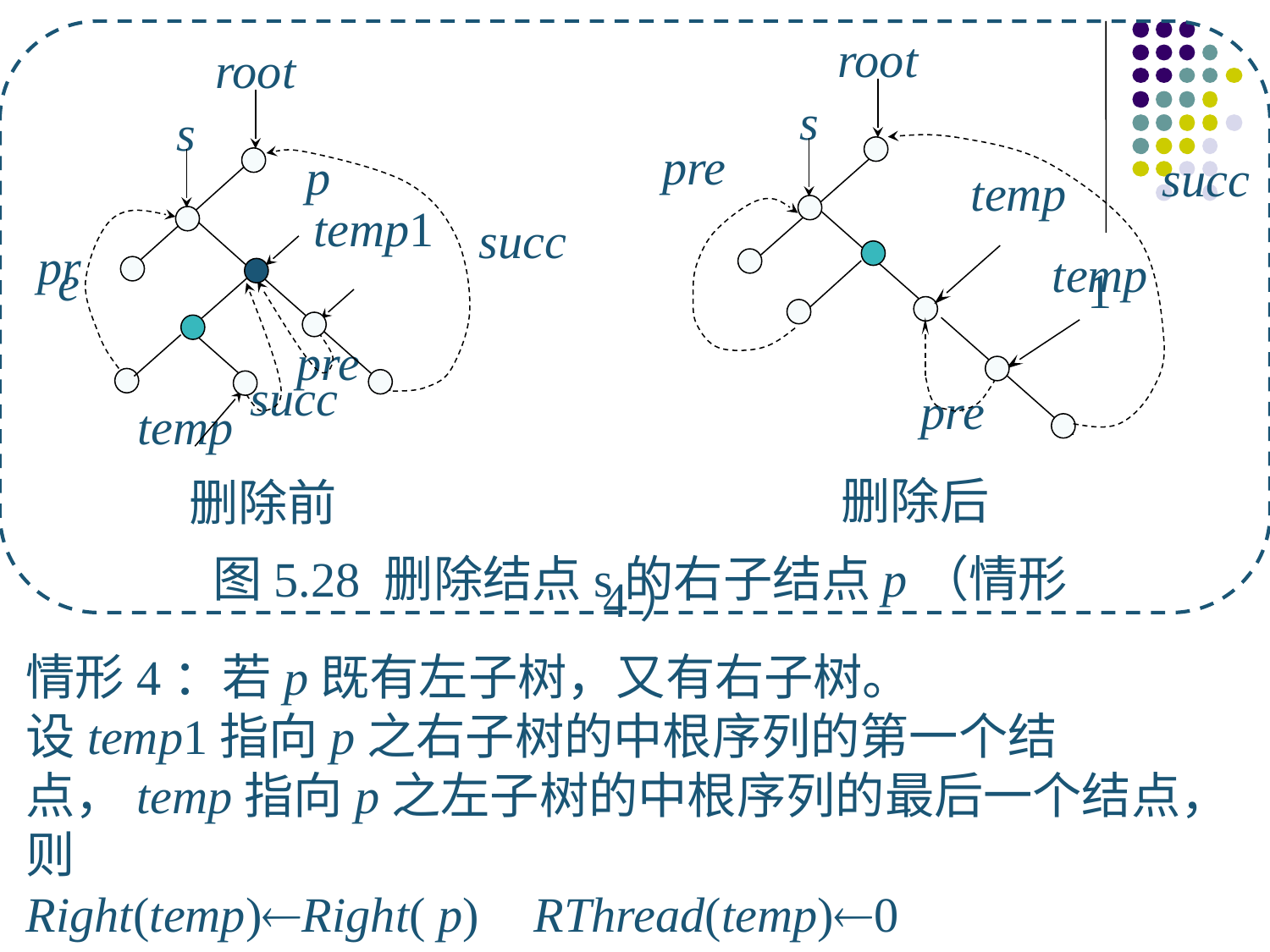

root
s

succ
pre

temp

pre
删除后
temp1
root
s

succ
p

pre
temp1

pre

succ
temp

删除前
图5.28 删除结点s的右子结点p（情形4）
情形4：若p既有左子树，又有右子树。
设temp1指向p之右子树的中根序列的第一个结点，temp指向p之左子树的中根序列的最后一个结点，则
Right(temp)←Right( p)  	RThread(temp)←0
Right(s) ←Left ( p )  	Left(temp1)←temp